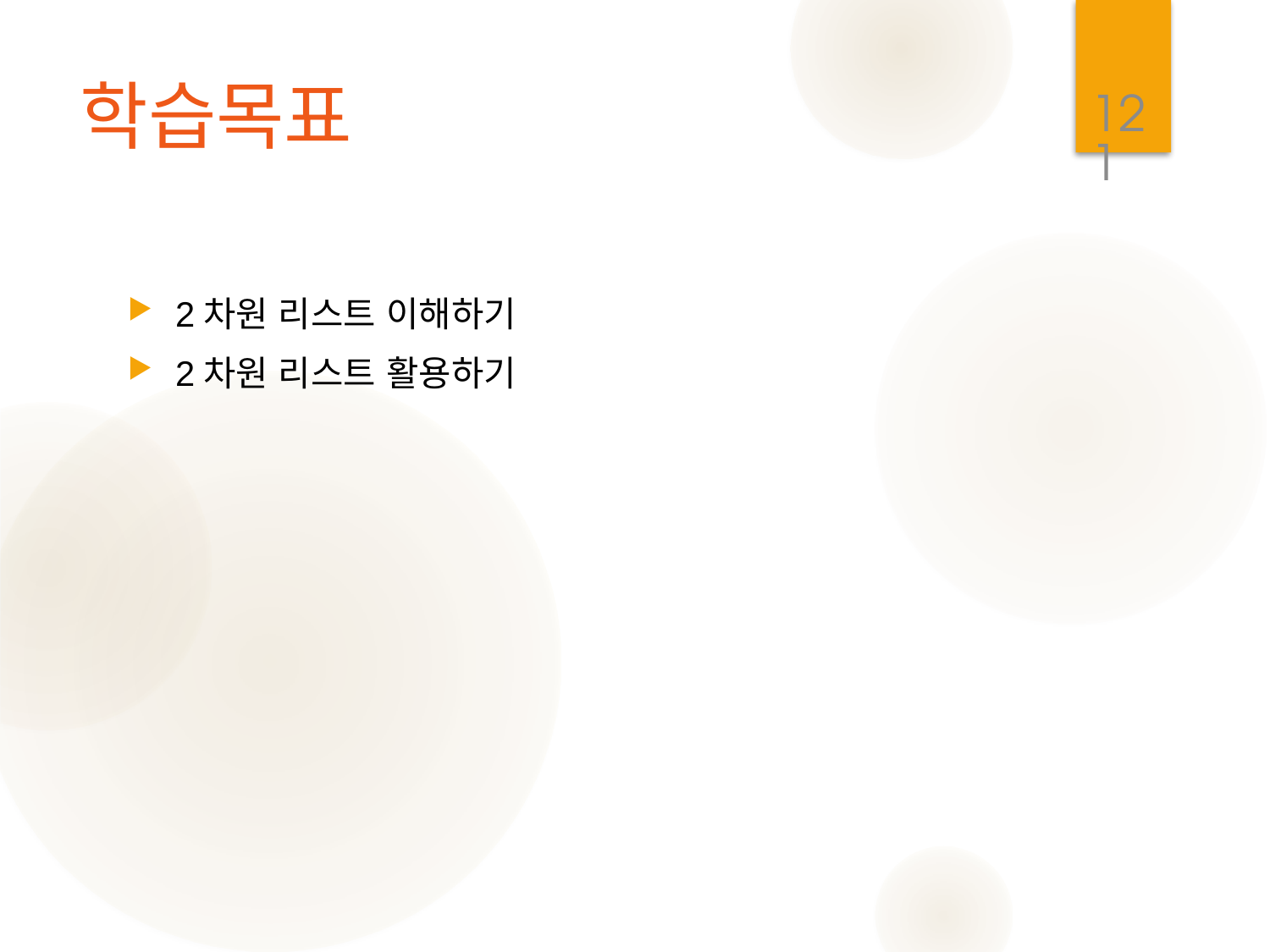

121
# 학습목표
2차원 리스트 이해하기
2차원 리스트 활용하기